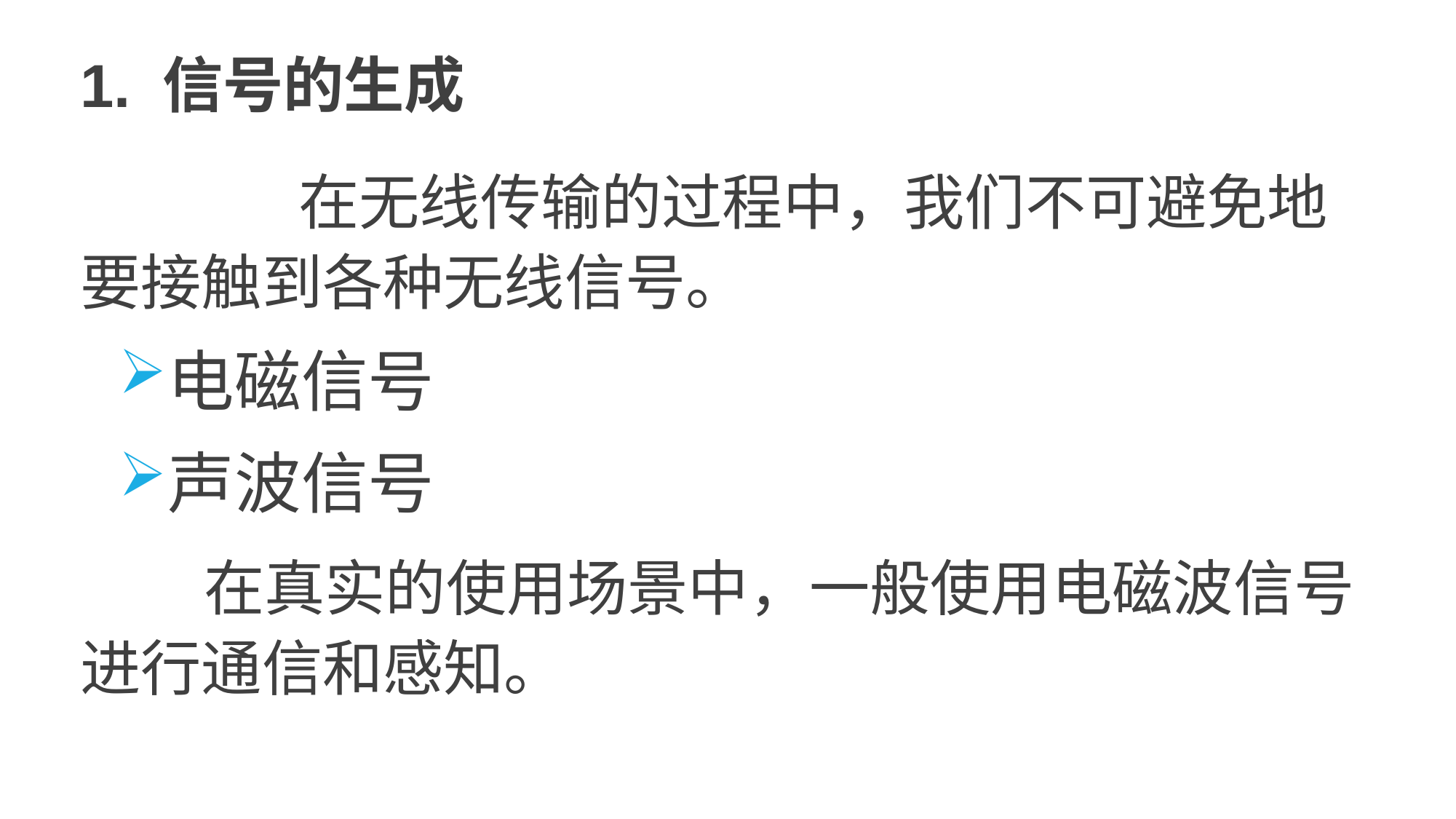

# 1. 信号的生成
		在无线传输的过程中，我们不可避免地要接触到各种无线信号。
电磁信号
声波信号
        在真实的使用场景中，一般使用电磁波信号进行通信和感知。

4